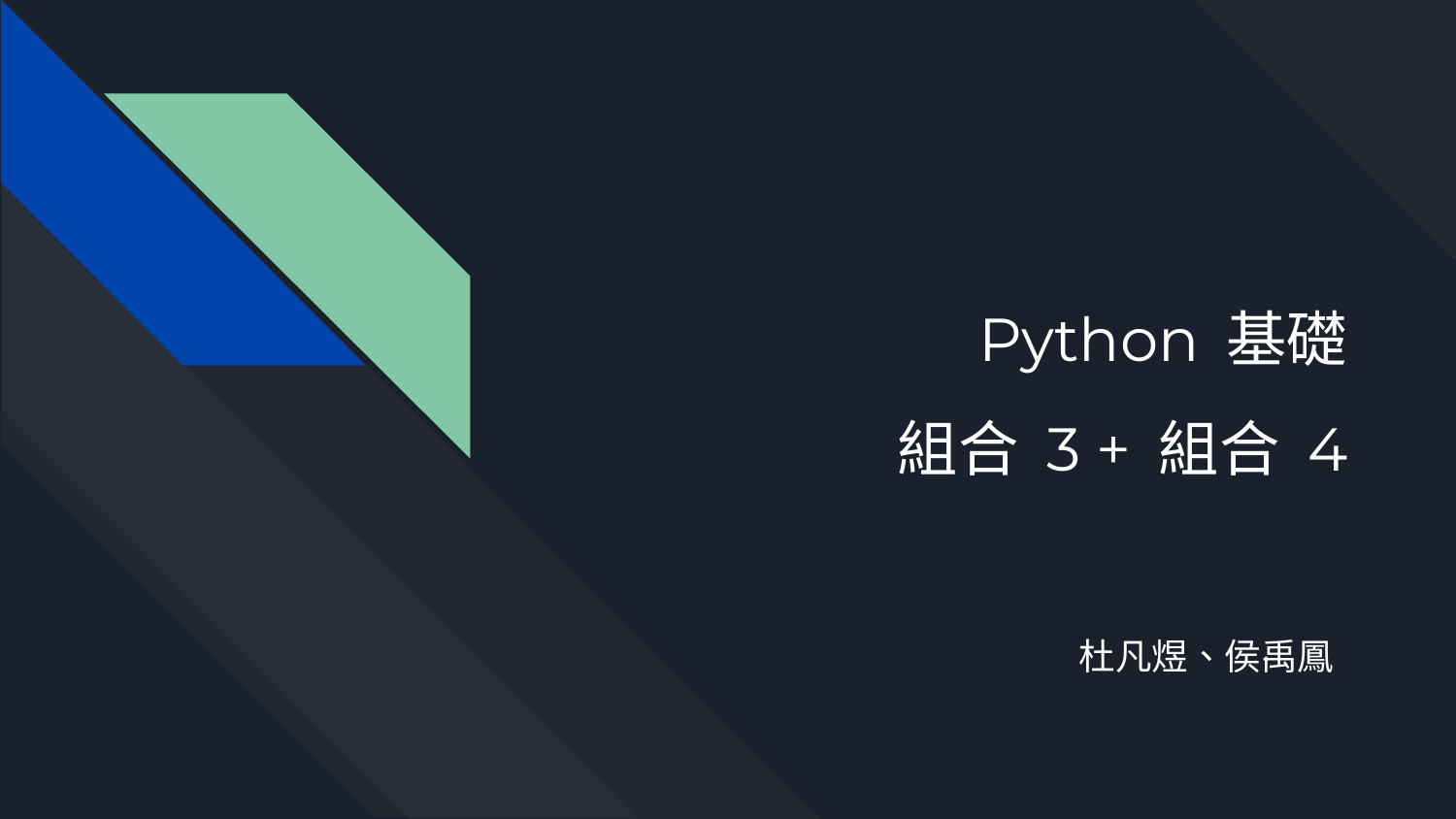

# Python 基礎
組合 3 + 組合 4
杜凡煜、侯禹鳳